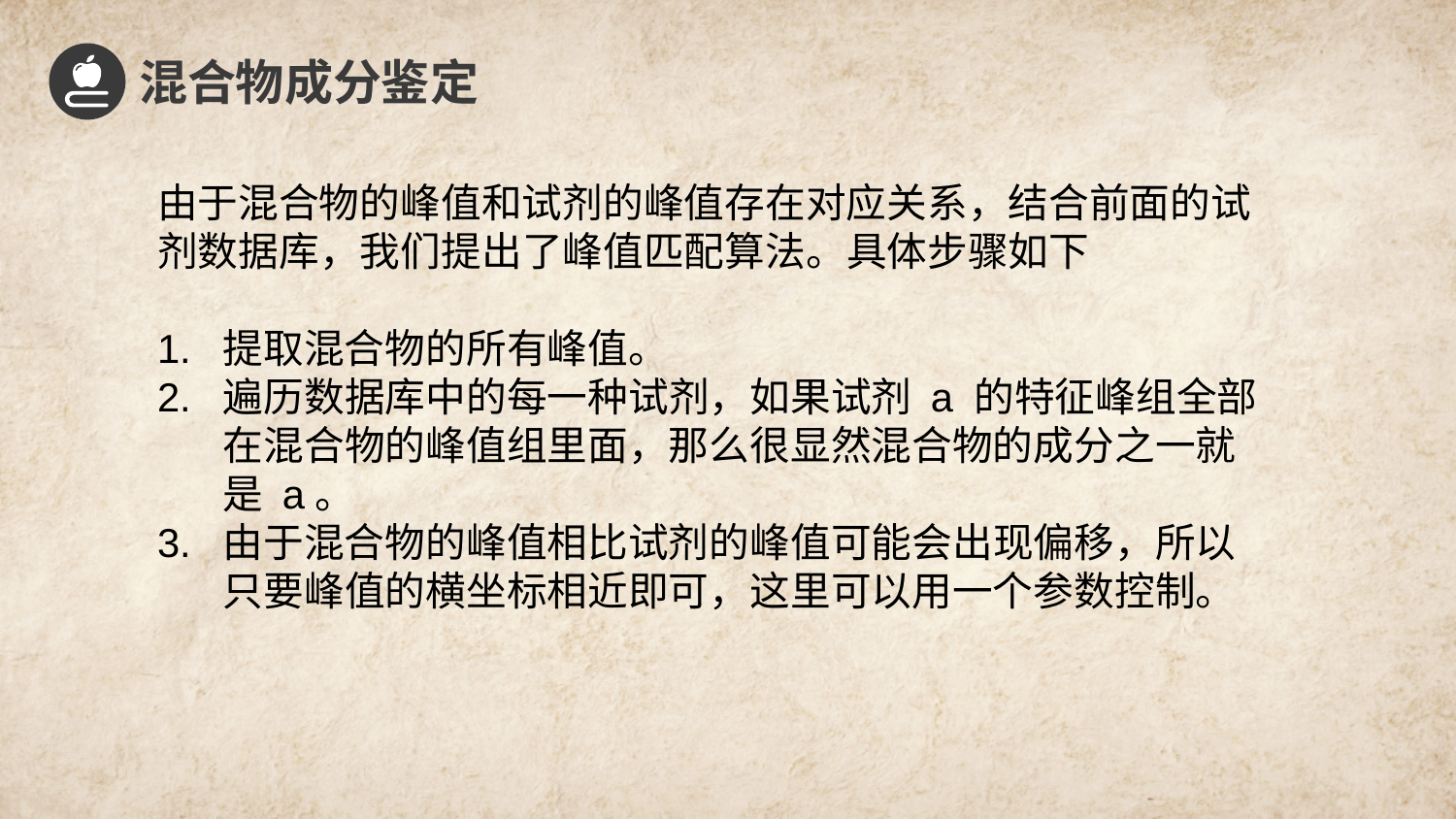

混合物成分鉴定

由于混合物的峰值和试剂的峰值存在对应关系，结合前面的试剂数据库，我们提出了峰值匹配算法。具体步骤如下

提取混合物的所有峰值。
遍历数据库中的每一种试剂，如果试剂 a 的特征峰组全部在混合物的峰值组里面，那么很显然混合物的成分之一就是 a。
由于混合物的峰值相比试剂的峰值可能会出现偏移，所以只要峰值的横坐标相近即可，这里可以用一个参数控制。